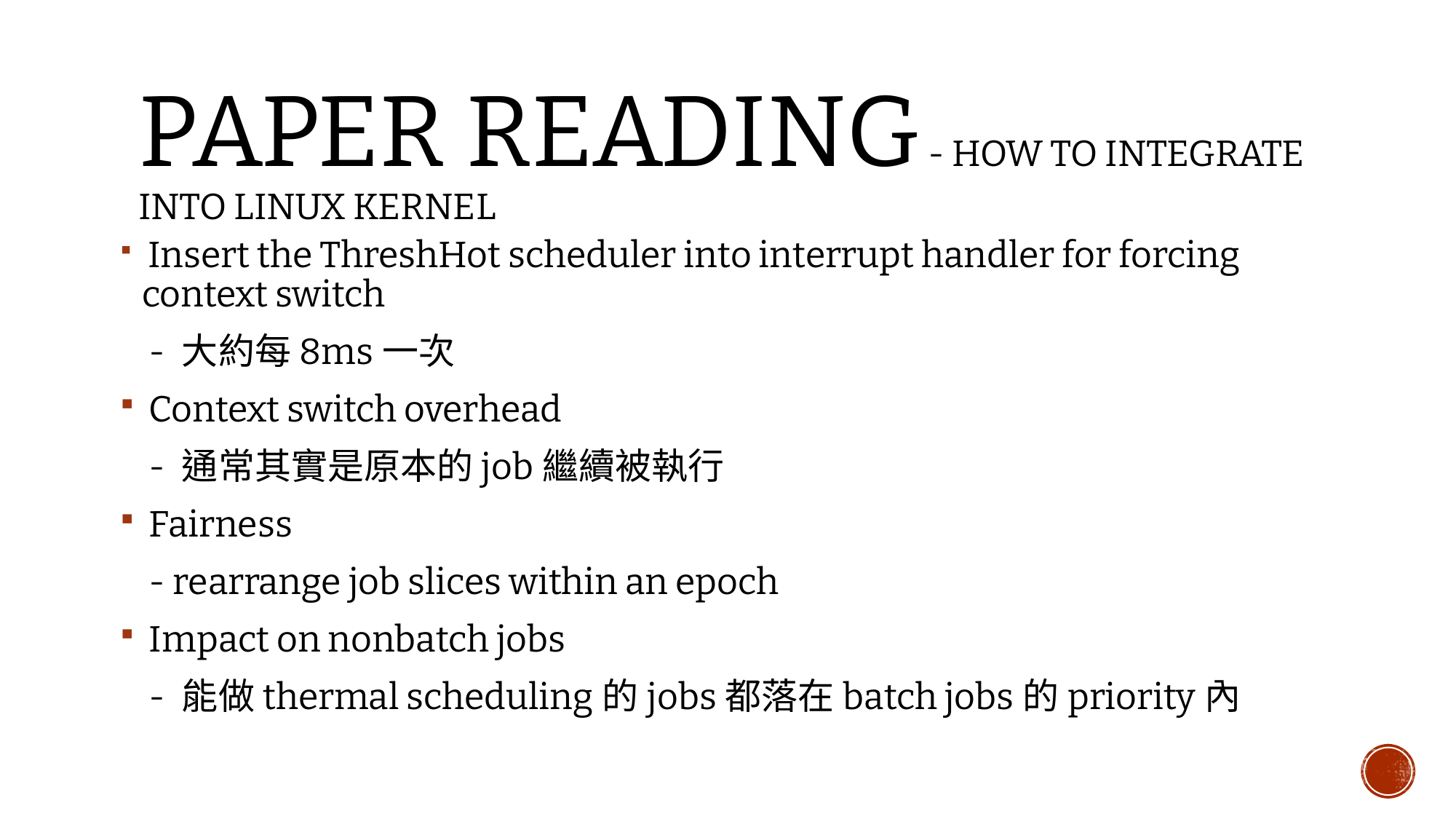

# Paper reading - how to integrate into Linux kernel
 Insert the ThreshHot scheduler into interrupt handler for forcing context switch
    - 大約每8ms一次
 Context switch overhead
    - 通常其實是原本的job繼續被執行
 Fairness
    - rearrange job slices within an epoch
 Impact on nonbatch jobs
    - 能做thermal scheduling的jobs都落在batch jobs的priority內